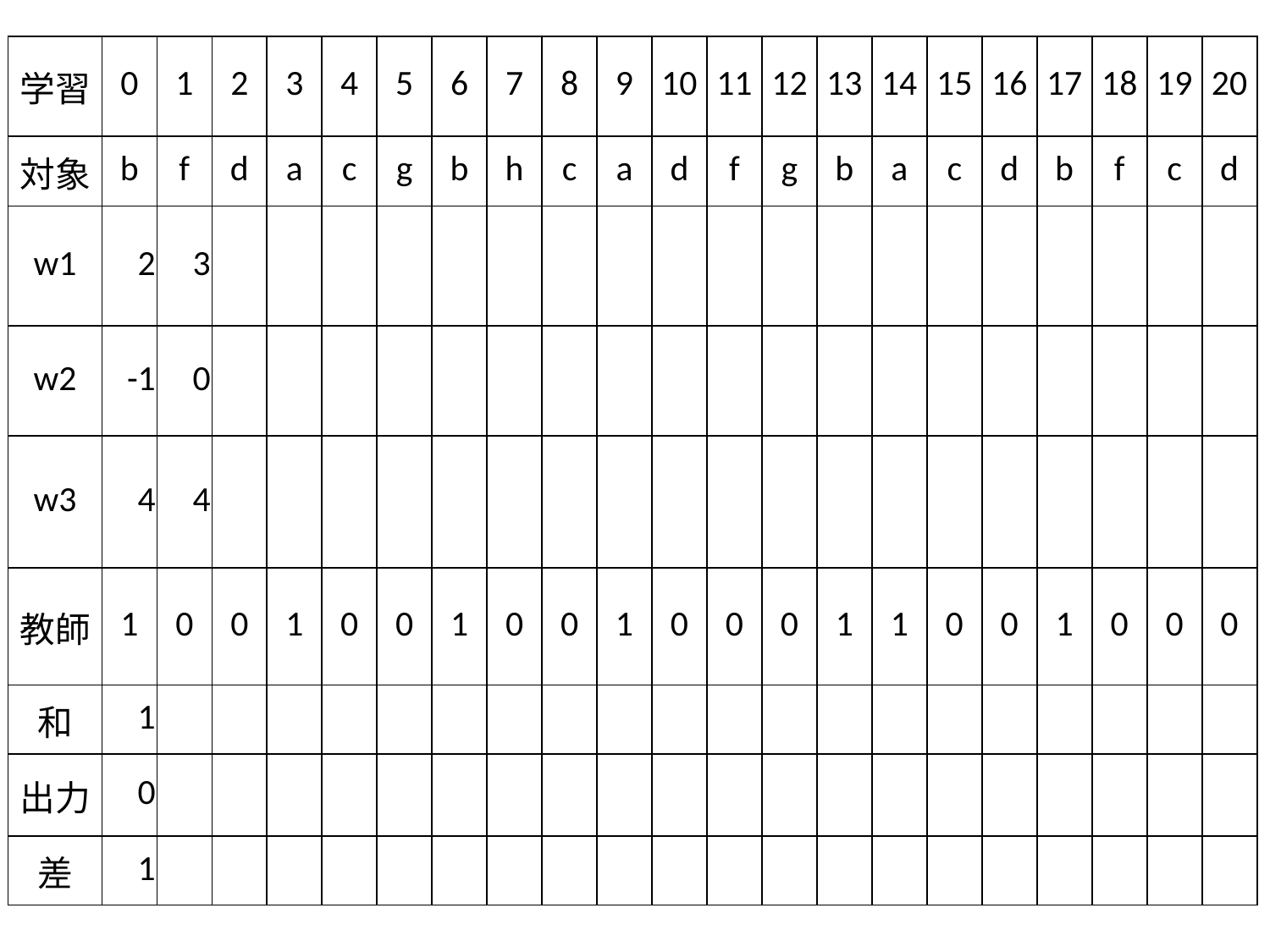

| 学習 | 0 | 1 | 2 | 3 | 4 | 5 | 6 | 7 | 8 | 9 | 10 | 11 | 12 | 13 | 14 | 15 | 16 | 17 | 18 | 19 | 20 |
| --- | --- | --- | --- | --- | --- | --- | --- | --- | --- | --- | --- | --- | --- | --- | --- | --- | --- | --- | --- | --- | --- |
| 対象 | b | f | d | a | c | g | b | h | c | a | d | f | g | b | a | c | d | b | f | c | d |
| w1 | 2 | 3 |  |  |  |  |  |  |  |  |  |  |  |  |  |  |  |  |  |  |  |
| w2 | -1 | 0 |  |  |  |  |  |  |  |  |  |  |  |  |  |  |  |  |  |  |  |
| w3 | 4 | 4 |  |  |  |  |  |  |  |  |  |  |  |  |  |  |  |  |  |  |  |
| 教師 | 1 | 0 | 0 | 1 | 0 | 0 | 1 | 0 | 0 | 1 | 0 | 0 | 0 | 1 | 1 | 0 | 0 | 1 | 0 | 0 | 0 |
| 和 | 1 |  |  |  |  |  |  |  |  |  |  |  |  |  |  |  |  |  |  |  |  |
| 出力 | 0 |  |  |  |  |  |  |  |  |  |  |  |  |  |  |  |  |  |  |  |  |
| 差 | 1 |  |  |  |  |  |  |  |  |  |  |  |  |  |  |  |  |  |  |  |  |